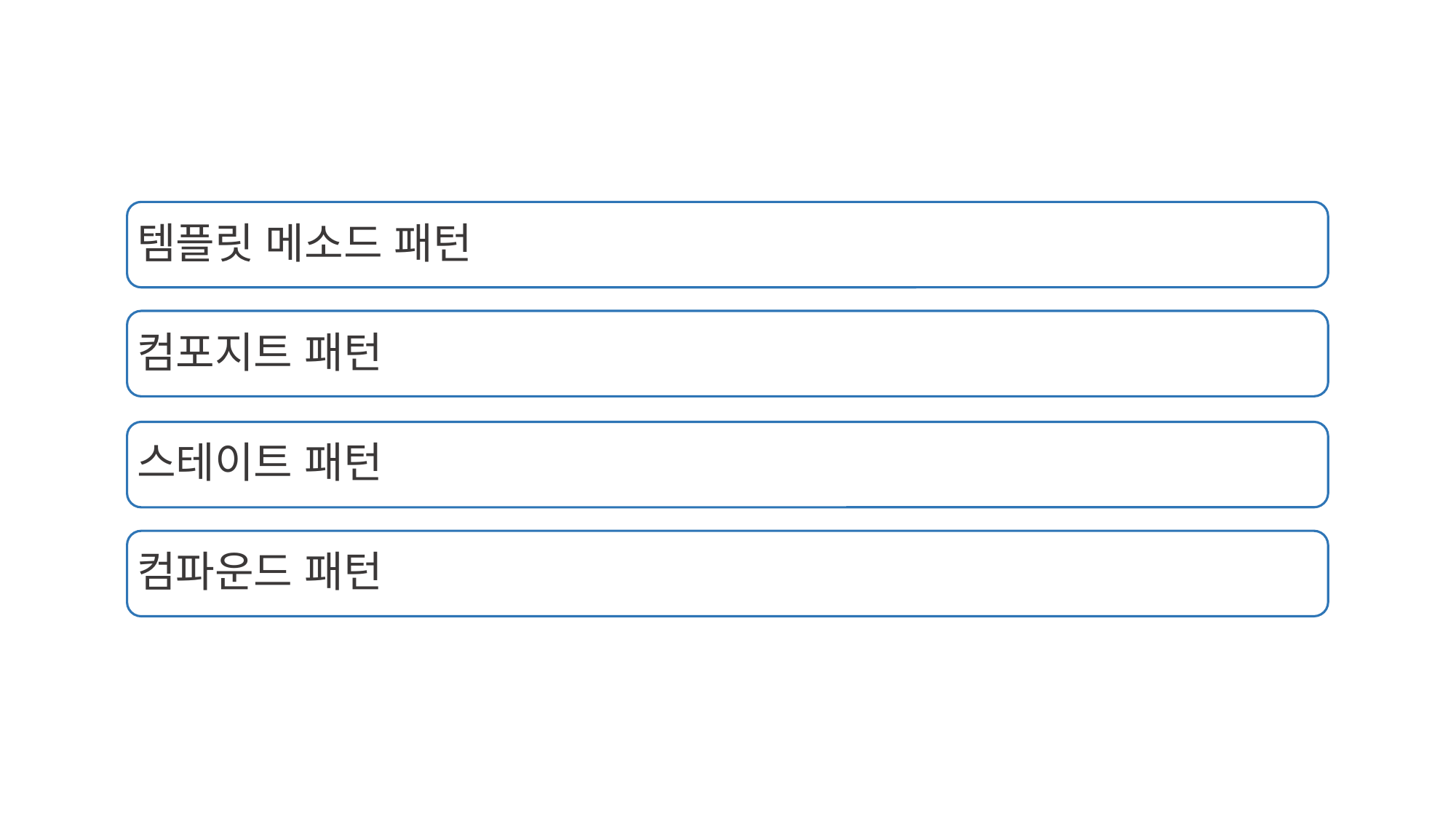

템플릿 메소드 패턴
컴포지트 패턴
스테이트 패턴
컴파운드 패턴